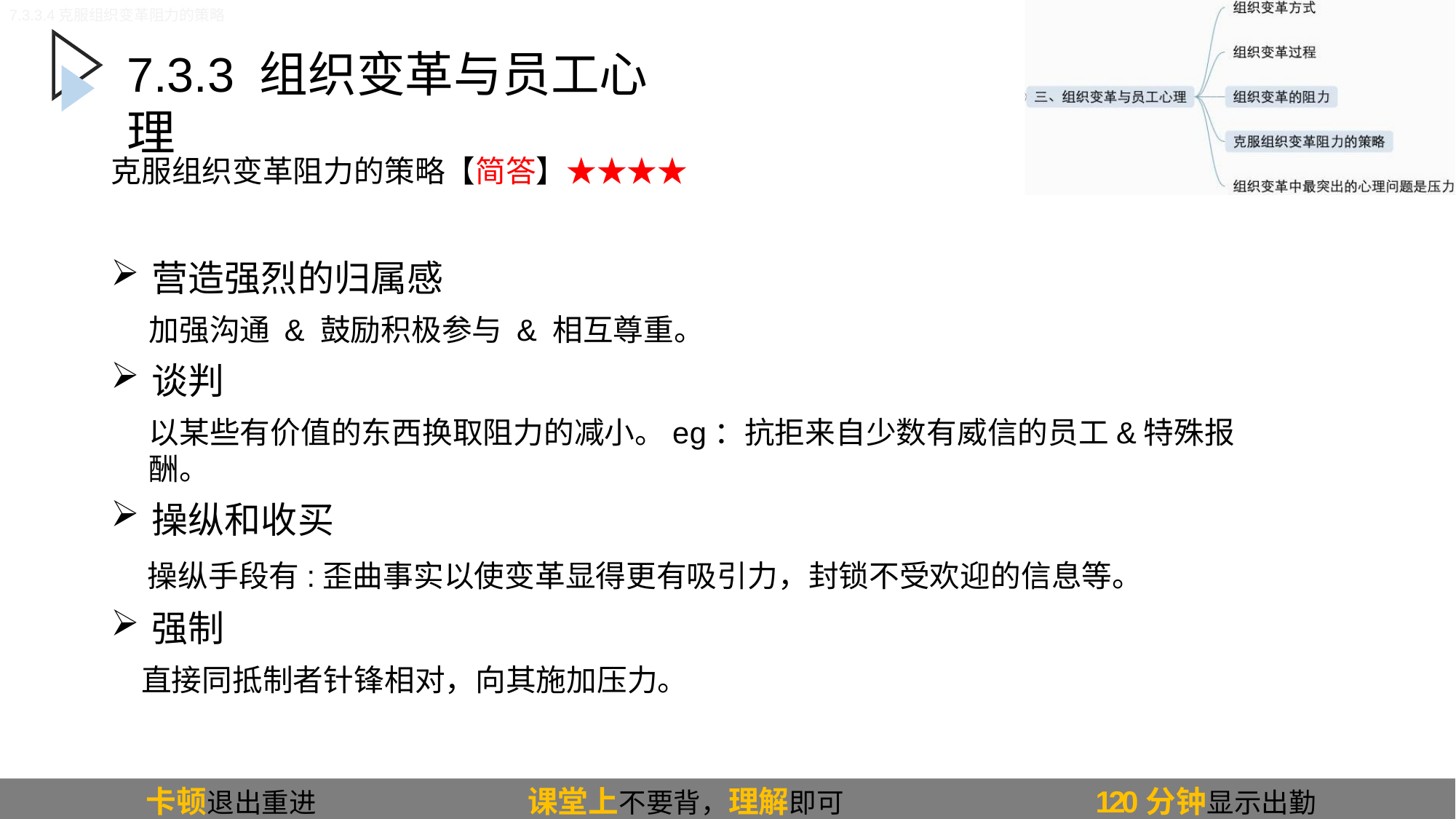

7.3.3.4克服组织变革阻力的策略

# 7.3.3 组织变革与员工心理
克服组织变革阻力的策略【简答】★★★★

营造强烈的归属感
加强沟通 & 鼓励积极参与 & 相互尊重。
谈判
以某些有价值的东西换取阻力的减小。eg：抗拒来自少数有威信的员工&特殊报酬。
操纵和收买
操纵手段有:歪曲事实以使变革显得更有吸引力，封锁不受欢迎的信息等。
强制
直接同抵制者针锋相对，向其施加压力。
卡顿退出重进
课堂上不要背，理解即可
120分钟显示出勤